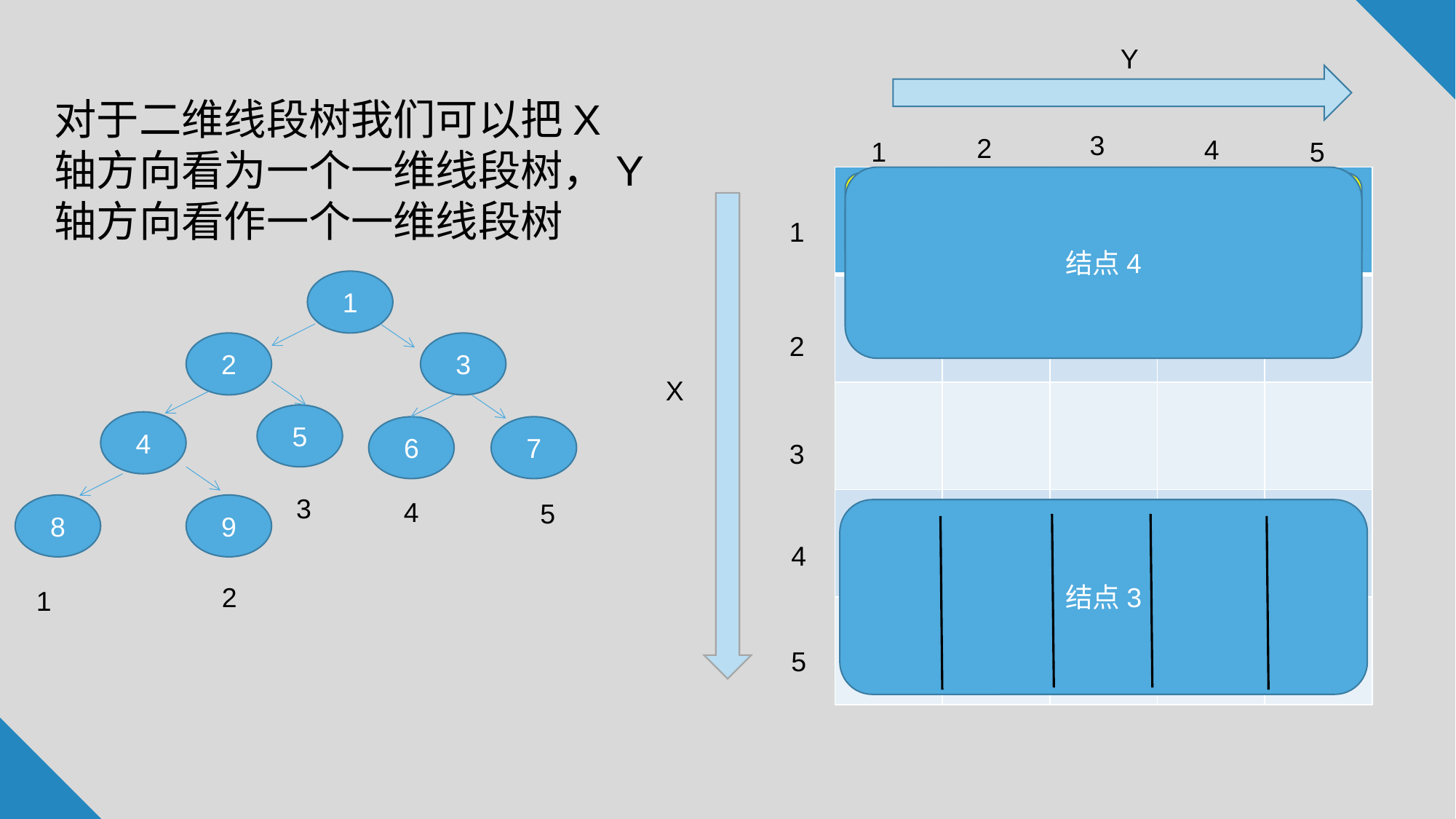

Y

对于二维线段树我们可以把X轴方向看为一个一维线段树，Y轴方向看作一个一维线段树
3
2
4
1
5
|  |  |  |  |  |
| --- | --- | --- | --- | --- |
|  |  |  |  |  |
|  |  |  |  |  |
|  |  |  |  |  |
|  |  |  |  |  |
结点4
节点8

1
1
2
2
3
X
5
4
6
7
3
3
4
5
8
9
结点3
4
2
1
5